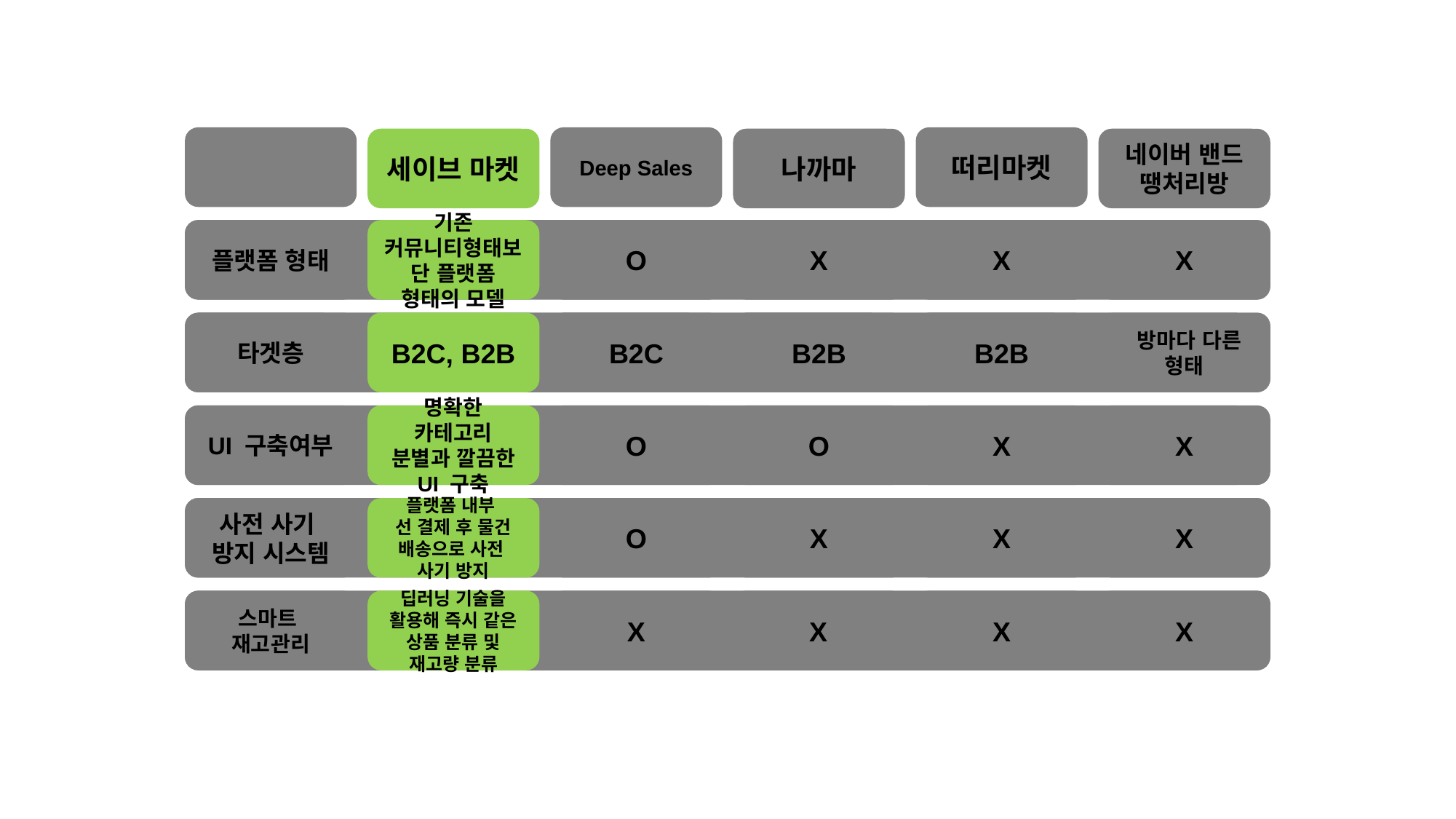

떠리마켓

Deep Sales
세이브 마켓
나까마
네이버 밴드 땡처리방
X

플랫폼 형태
기존 커뮤니티형태보단 플랫폼 형태의 모델
O
X
X
타겟층
B2C
B2B
B2B
 방마다 다른 형태

B2C, B2B
UI 구축여부
O
O
X
X

명확한 카테고리 분별과 깔끔한 UI 구축
사전 사기
방지 시스템
O
X
X
X

플랫폼 내부
선 결제 후 물건 배송으로 사전
사기 방지
X
X
X
X

스마트
재고관리
딥러닝 기술을 활용해 즉시 같은 상품 분류 및 재고량 분류